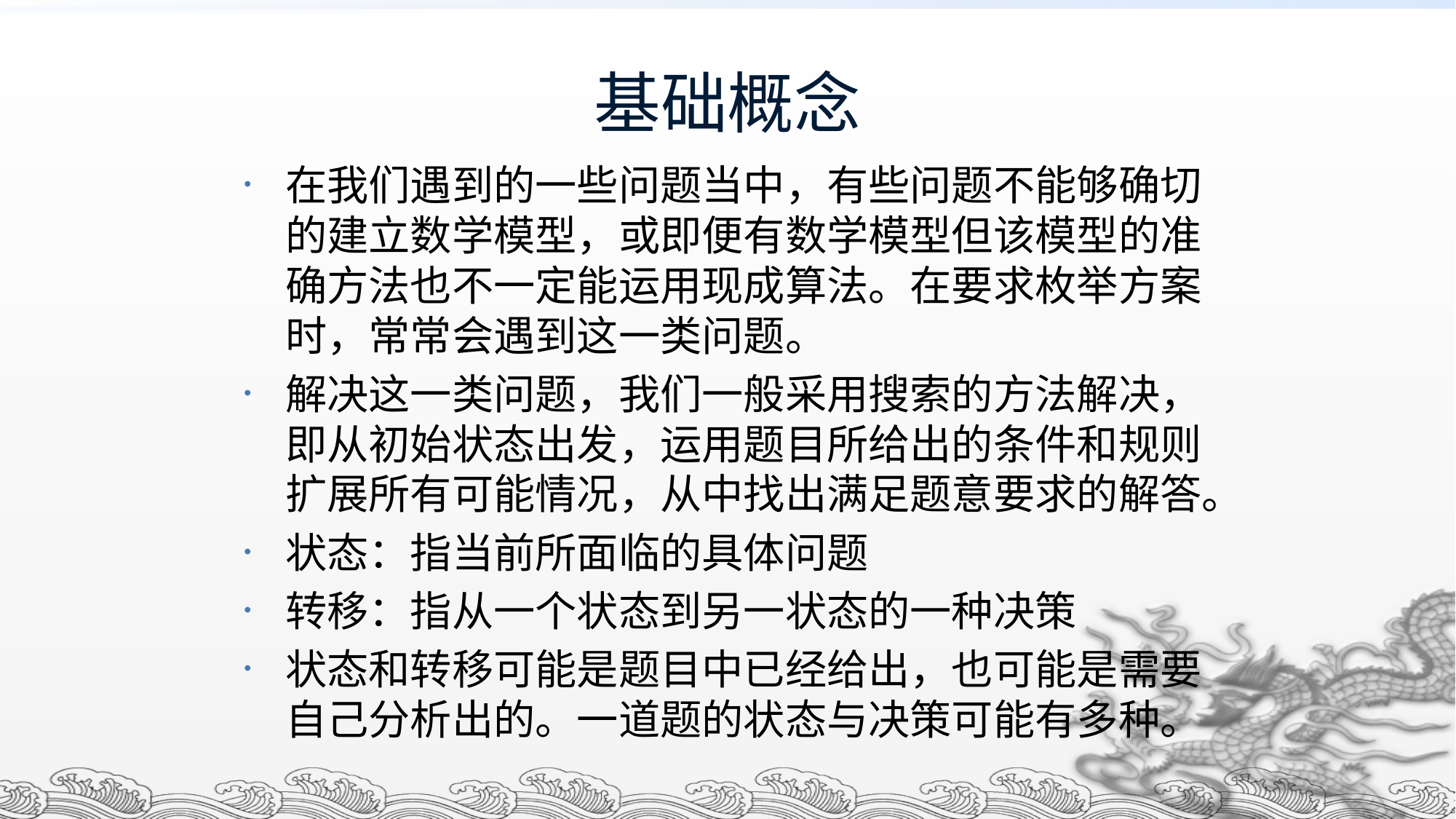

# 基础概念
在我们遇到的一些问题当中，有些问题不能够确切的建立数学模型，或即便有数学模型但该模型的准确方法也不一定能运用现成算法。在要求枚举方案时，常常会遇到这一类问题。
解决这一类问题，我们一般采用搜索的方法解决，即从初始状态出发，运用题目所给出的条件和规则扩展所有可能情况，从中找出满足题意要求的解答。
状态：指当前所面临的具体问题
转移：指从一个状态到另一状态的一种决策
状态和转移可能是题目中已经给出，也可能是需要自己分析出的。一道题的状态与决策可能有多种。